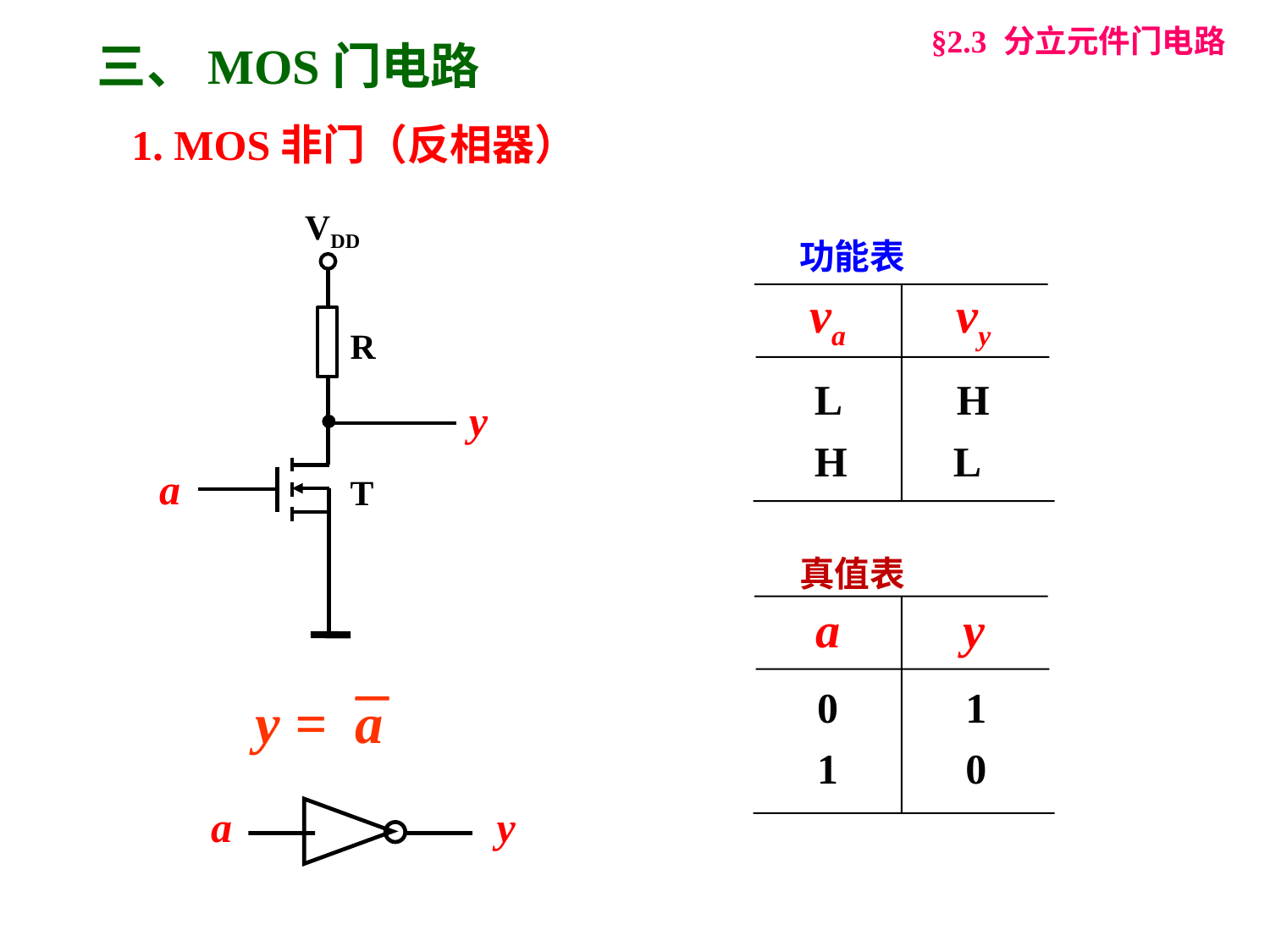

§2.3 分立元件门电路
三、MOS门电路
1. MOS非门（反相器）
VDD

R

T
y
a
功能表

va         vy
L           H
H          L
真值表

a          y
0            1
1            0

        y =  a

a
y